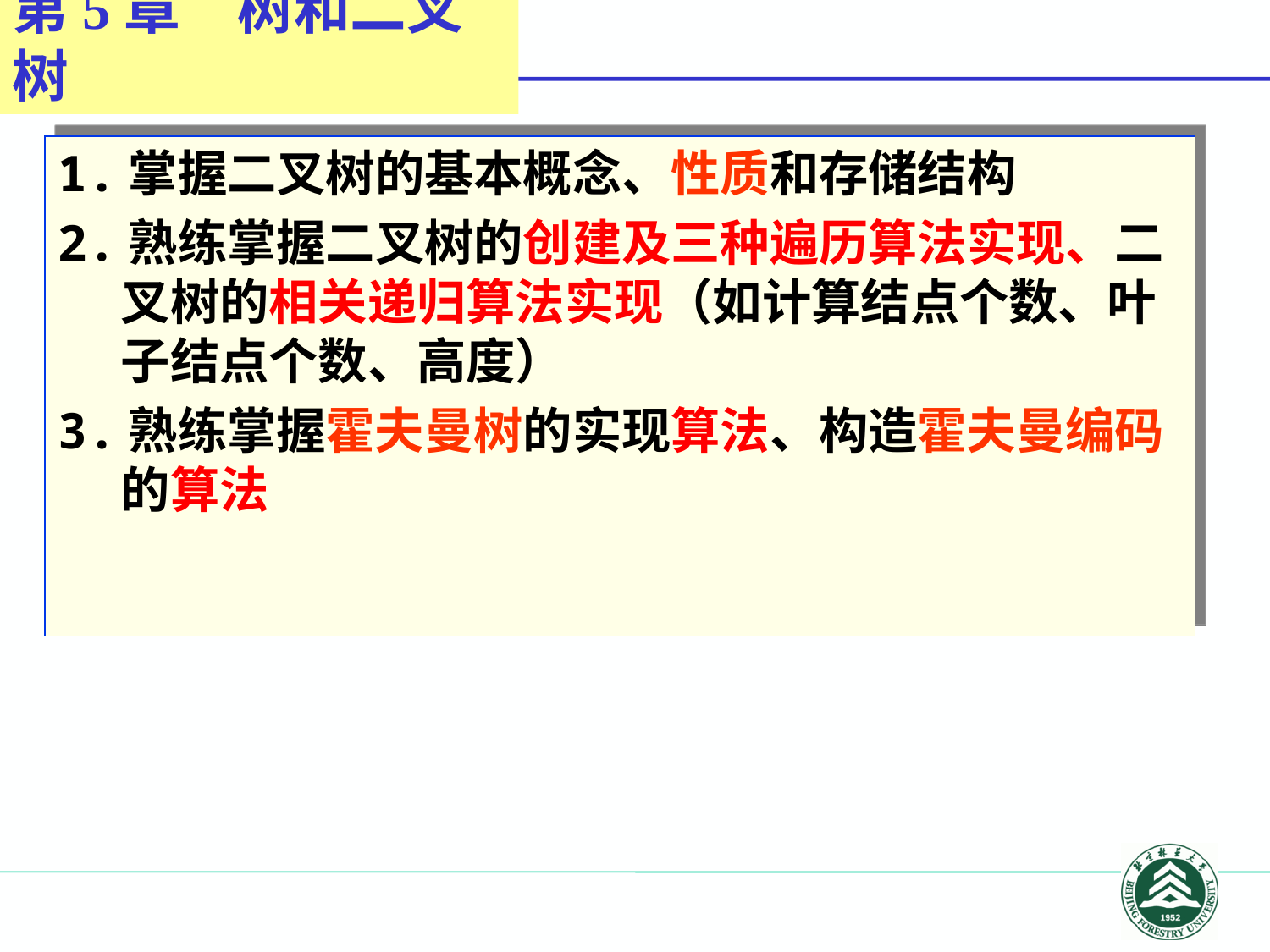

第5章　树和二叉树
1.掌握二叉树的基本概念、性质和存储结构
2.熟练掌握二叉树的创建及三种遍历算法实现、二叉树的相关递归算法实现（如计算结点个数、叶子结点个数、高度）
3.熟练掌握霍夫曼树的实现算法、构造霍夫曼编码的算法
2018年12月8日